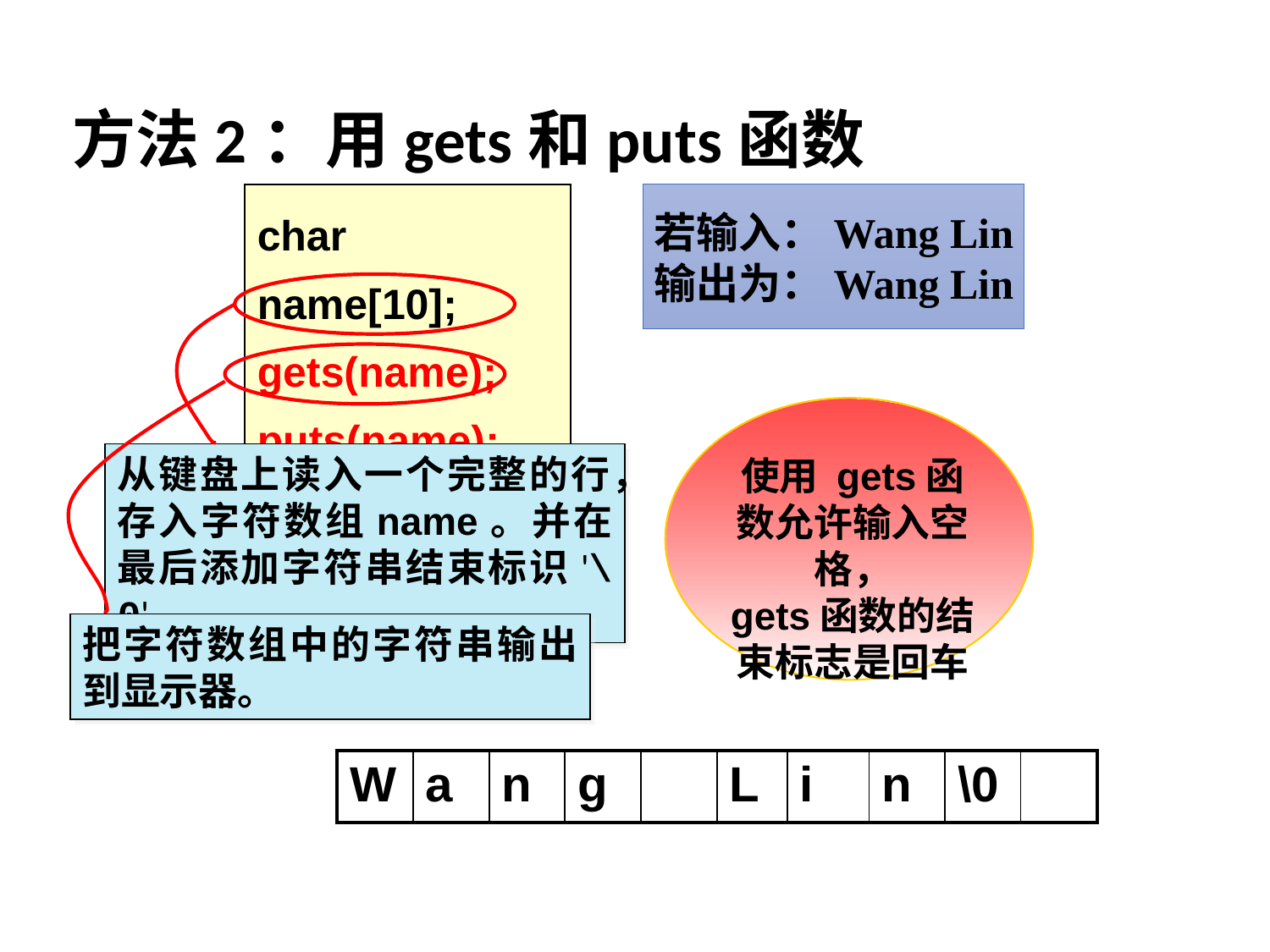

# 方法2：用gets和puts函数
char name[10];
gets(name);
puts(name);
若输入：Wang Lin
输出为：Wang Lin

使用 gets函数允许输入空格，
gets函数的结束标志是回车
从键盘上读入一个完整的行，存入字符数组name。并在最后添加字符串结束标识'\0'。

把字符数组中的字符串输出到显示器。
| W | a | n | g |  | L | i | n | \0 |  |
| --- | --- | --- | --- | --- | --- | --- | --- | --- | --- |